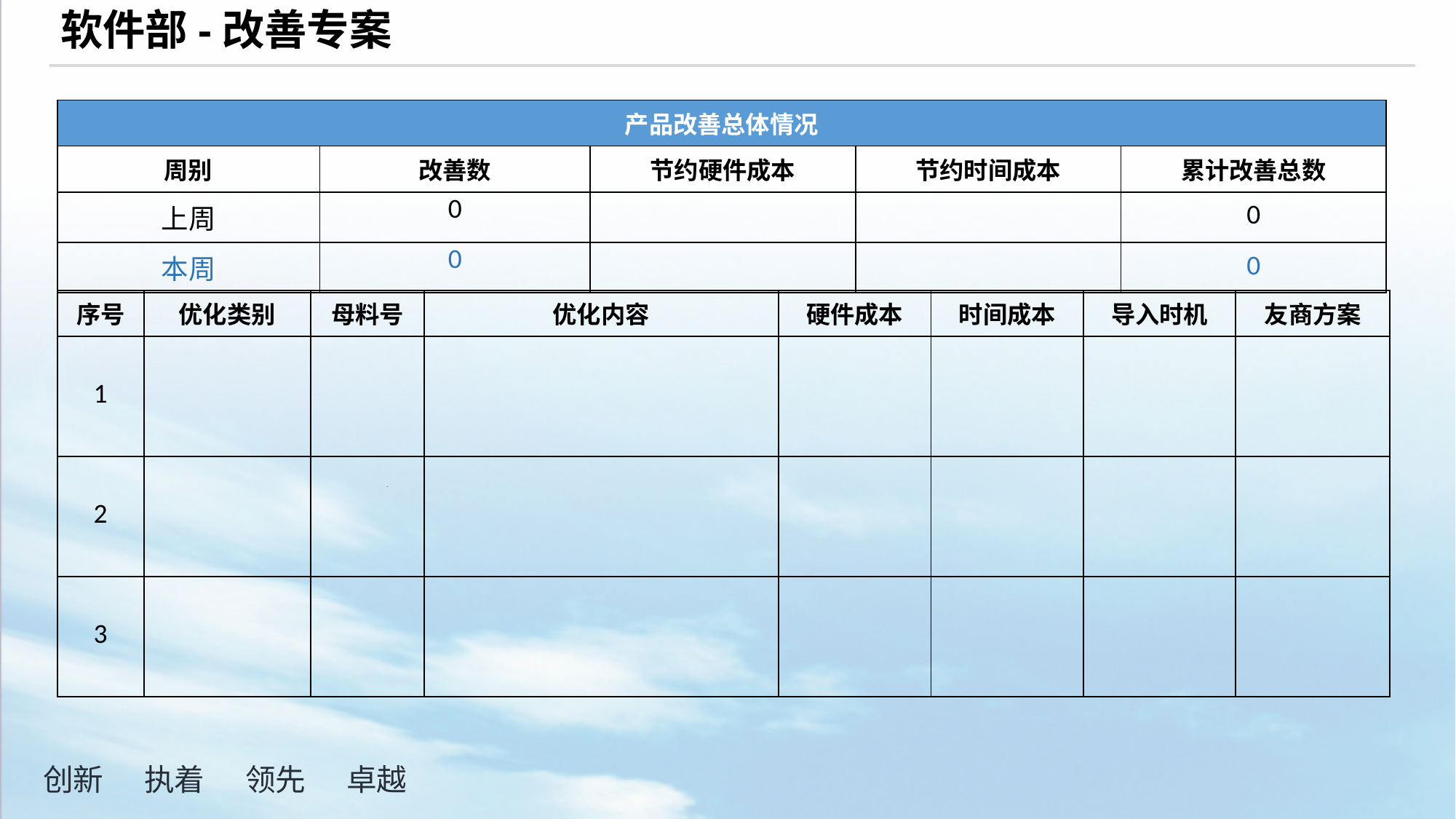

软件部-改善专案
| 产品改善总体情况 |  |  |  |  |
| --- | --- | --- | --- | --- |
| 周别 | 改善数 | 节约硬件成本 | 节约时间成本 | 累计改善总数 |
| 上周 | 0 |  |  | 0 |
| 本周 | 0 |  |  | 0 |
| 序号 | 优化类别 | 母料号 | 优化内容 | 硬件成本 | 时间成本 | 导入时机 | 友商方案 |
| --- | --- | --- | --- | --- | --- | --- | --- |
| 1 |  |  |  |  |  |  |  |
| 2 |  |  |  |  |  |  |  |
| 3 |  |  |  |  |  |  |  |
5